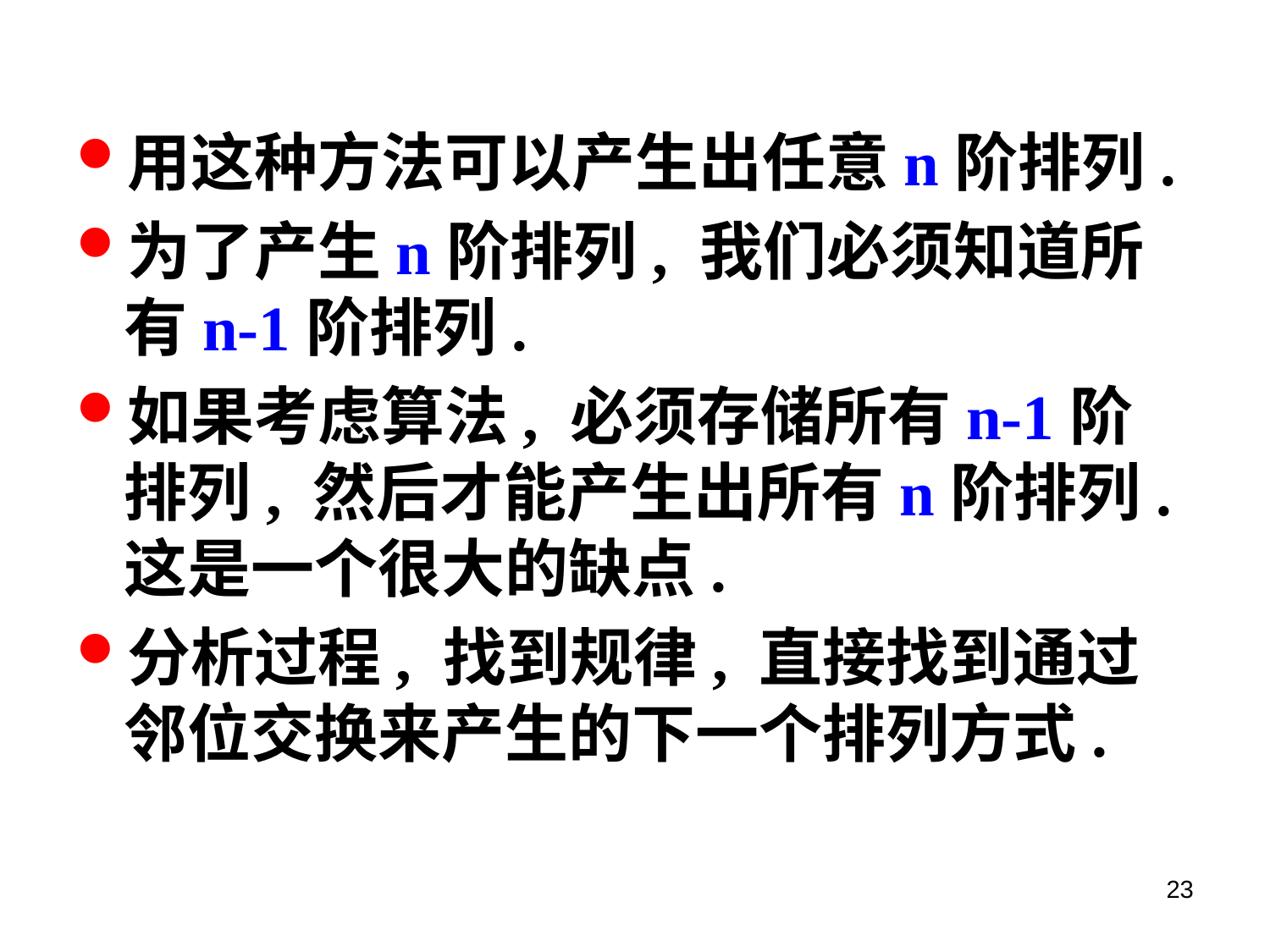

用这种方法可以产生出任意n阶排列.
为了产生n阶排列, 我们必须知道所有n-1阶排列.
如果考虑算法, 必须存储所有n-1阶排列, 然后才能产生出所有n阶排列. 这是一个很大的缺点.
分析过程, 找到规律, 直接找到通过邻位交换来产生的下一个排列方式.
23